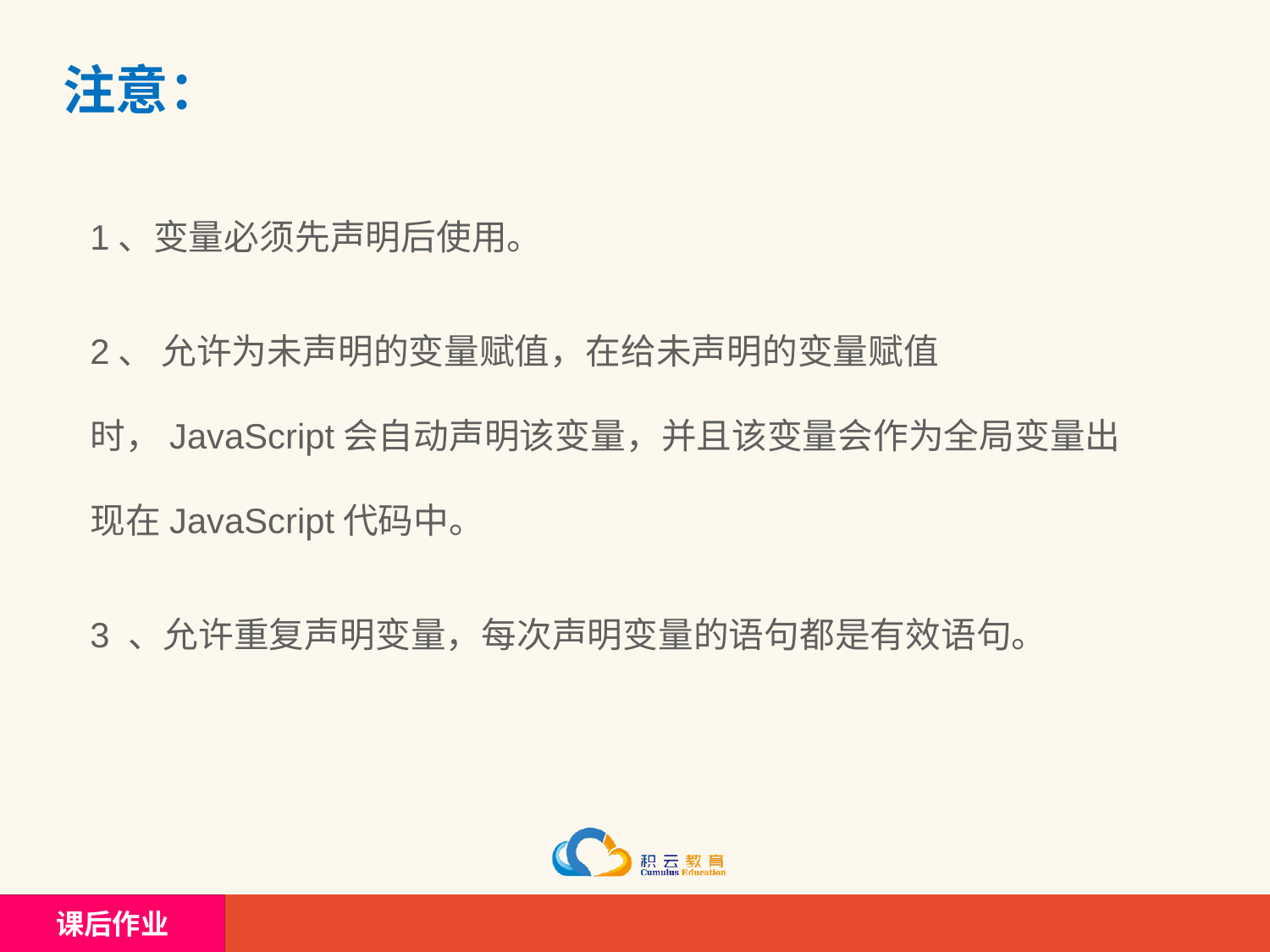

# 注意：
1、变量必须先声明后使用。
2、 允许为未声明的变量赋值，在给未声明的变量赋值时，JavaScript会自动声明该变量，并且该变量会作为全局变量出现在JavaScript代码中。
3 、允许重复声明变量，每次声明变量的语句都是有效语句。